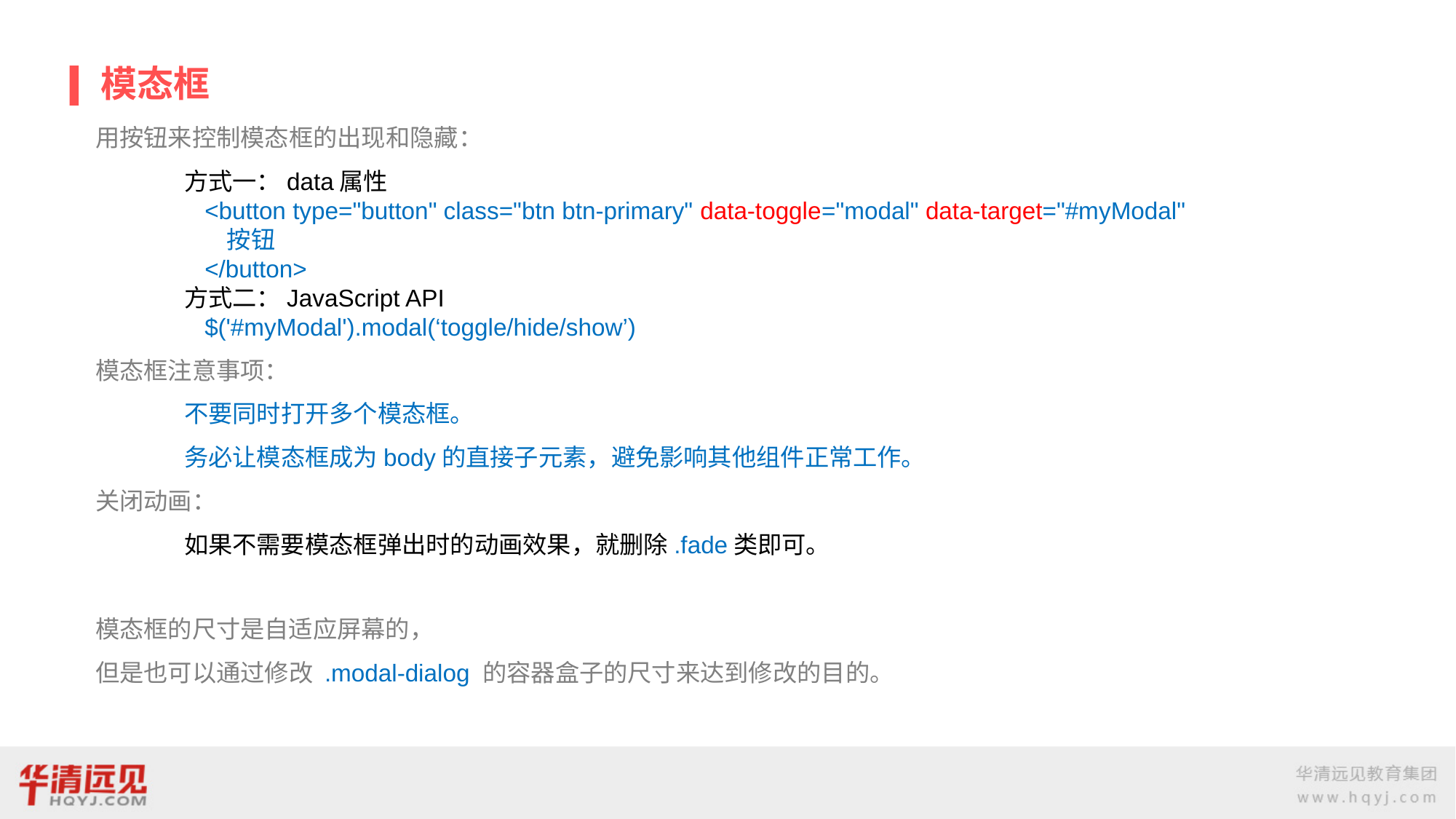

# 模态框
用按钮来控制模态框的出现和隐藏：
方式一：data属性
<button type="button" class="btn btn-primary" data-toggle="modal" data-target="#myModal"
   按钮
</button>
方式二：JavaScript API
$('#myModal').modal(‘toggle/hide/show’)
模态框注意事项：
不要同时打开多个模态框。
务必让模态框成为body的直接子元素，避免影响其他组件正常工作。
关闭动画：
如果不需要模态框弹出时的动画效果，就删除.fade类即可。

模态框的尺寸是自适应屏幕的，
但是也可以通过修改 .modal-dialog 的容器盒子的尺寸来达到修改的目的。